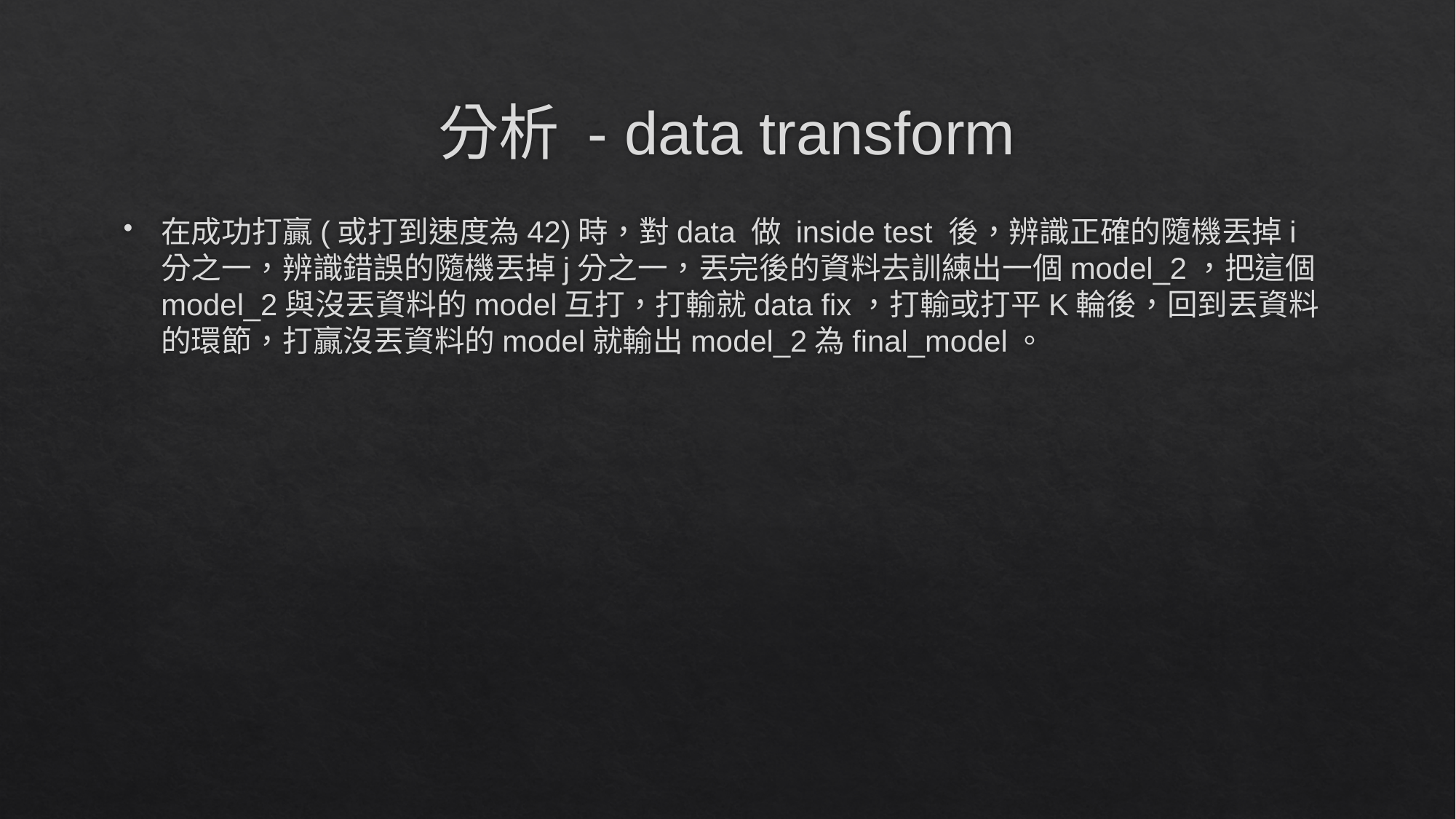

# 分析 - data transform
在成功打贏(或打到速度為42)時，對data 做 inside test 後，辨識正確的隨機丟掉i分之一，辨識錯誤的隨機丟掉j分之一，丟完後的資料去訓練出一個model_2，把這個model_2與沒丟資料的model互打，打輸就data fix，打輸或打平K輪後，回到丟資料的環節，打贏沒丟資料的model就輸出model_2為final_model。